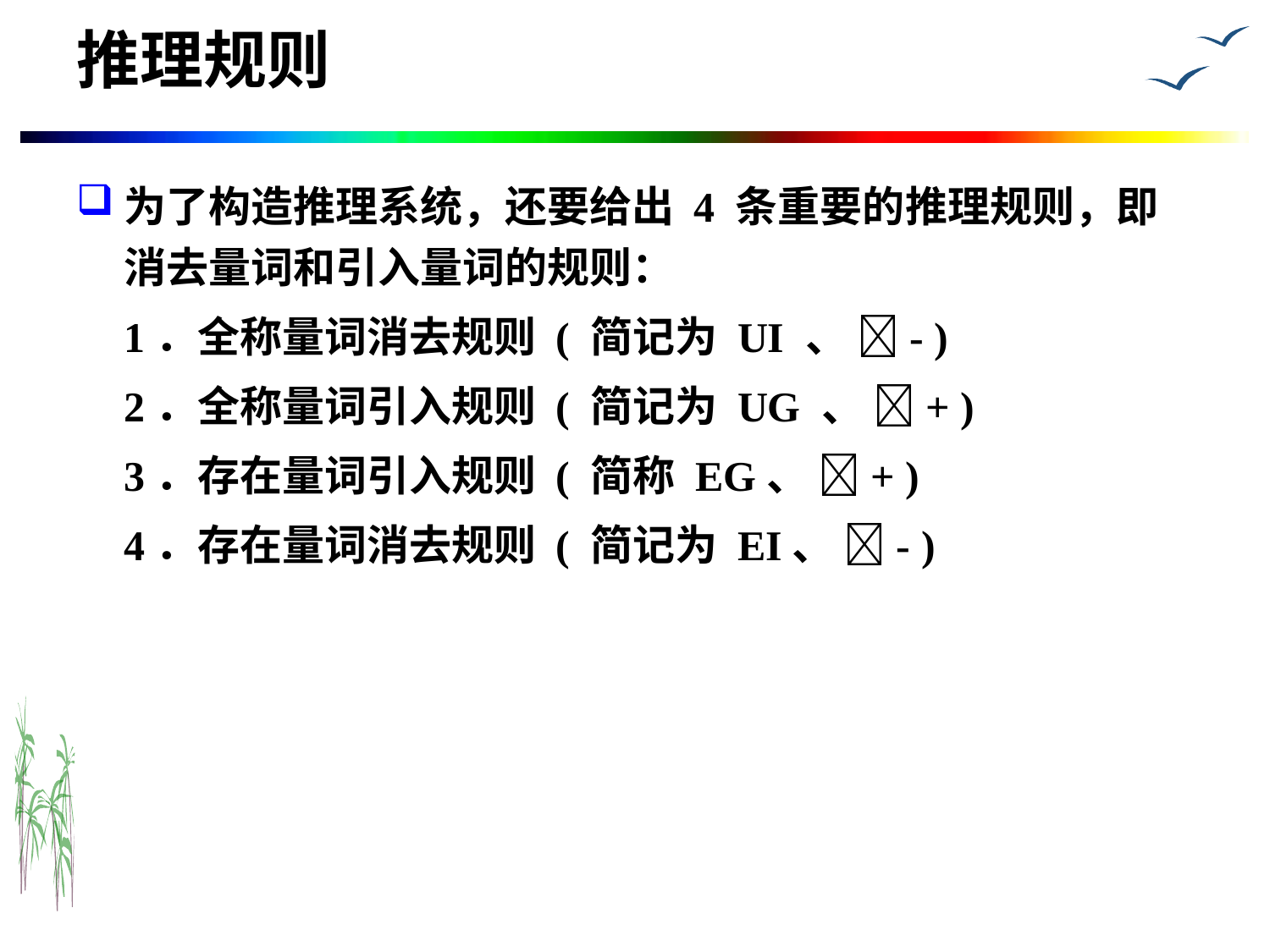

# 推理规则
为了构造推理系统，还要给出 4 条重要的推理规则，即消去量词和引入量词的规则：
	1．全称量词消去规则 ( 简记为 UI 、 ∀- )
	2．全称量词引入规则 ( 简记为 UG 、 ∀+ )
	3．存在量词引入规则 ( 简称 EG、 ∃+ )
	4．存在量词消去规则 ( 简记为 EI、 ∃- )